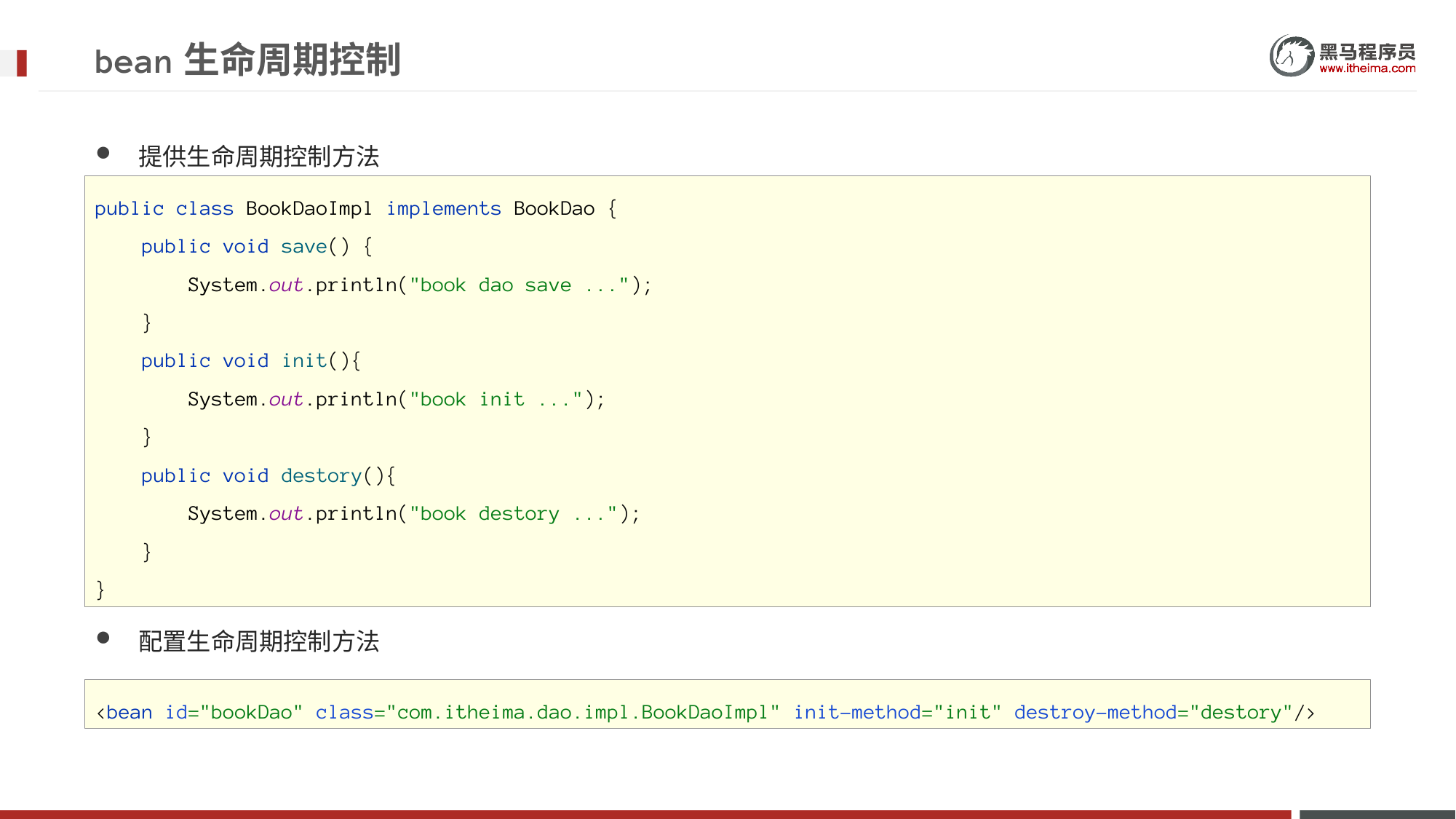

bean生命周期控制
提供生命周期控制方法

配置生命周期控制方法
public class BookDaoImpl implements BookDao {
    public void save() {
        System.out.println("book dao save ...");
    }
    public void init(){
        System.out.println("book init ...");
    }
    public void destory(){
        System.out.println("book destory ...");
    }
}
<bean id="bookDao" class="com.itheima.dao.impl.BookDaoImpl" init-method="init" destroy-method="destory"/>